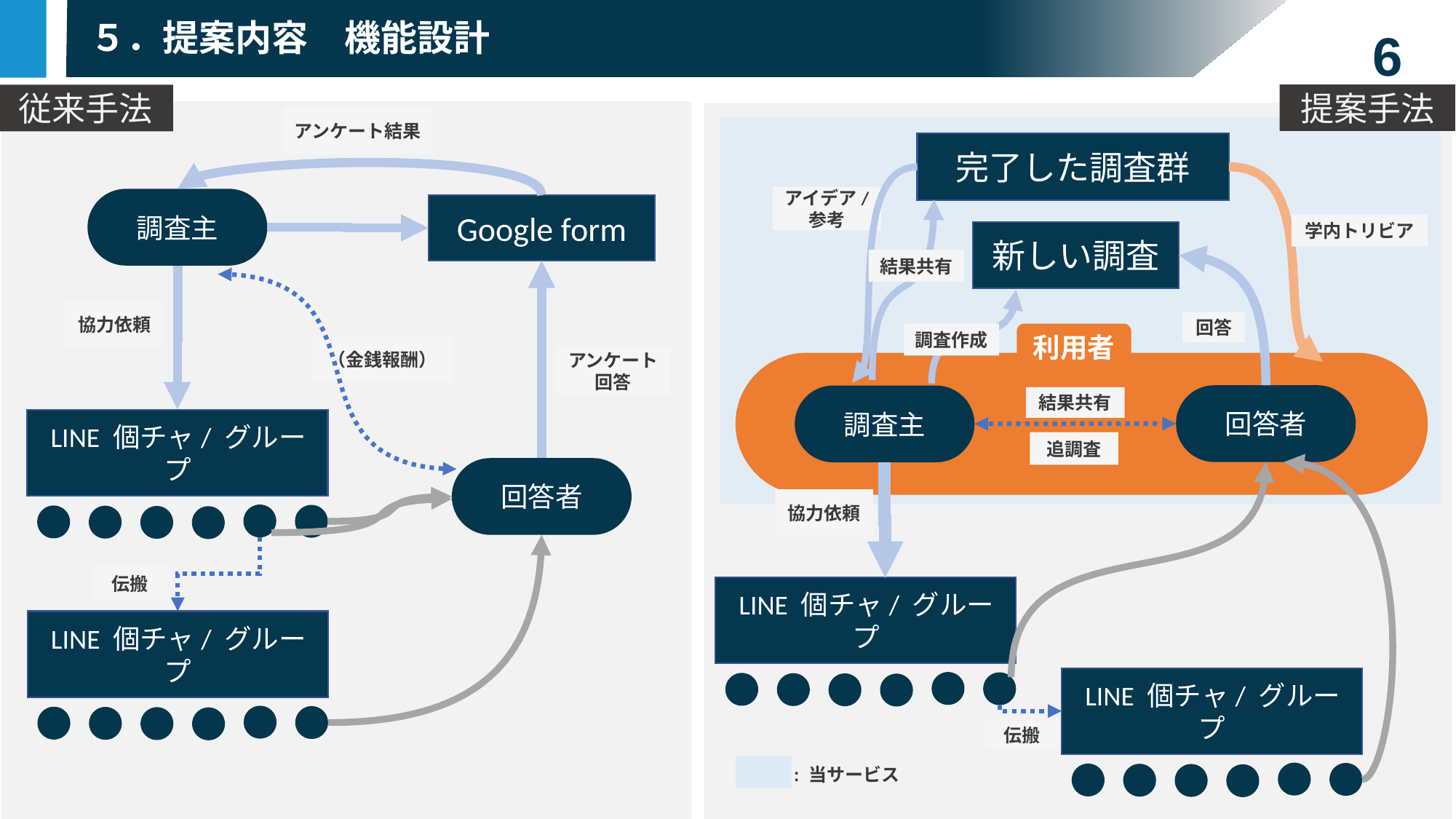

５．提案内容　機能設計
提案手法

完了した調査群
アイデア/
参考
学内トリビア
新しい調査
結果共有
回答
調査作成
利用者

回答者
調査主
結果共有
追調査
協力依頼
LINE 個チャ/ グループ

LINE 個チャ/ グループ

伝搬

: 当サービス
従来手法

アンケート結果
調査主
Google form
協力依頼
（金銭報酬）
アンケート
回答
LINE 個チャ/ グループ

回答者
伝搬
LINE 個チャ/ グループ